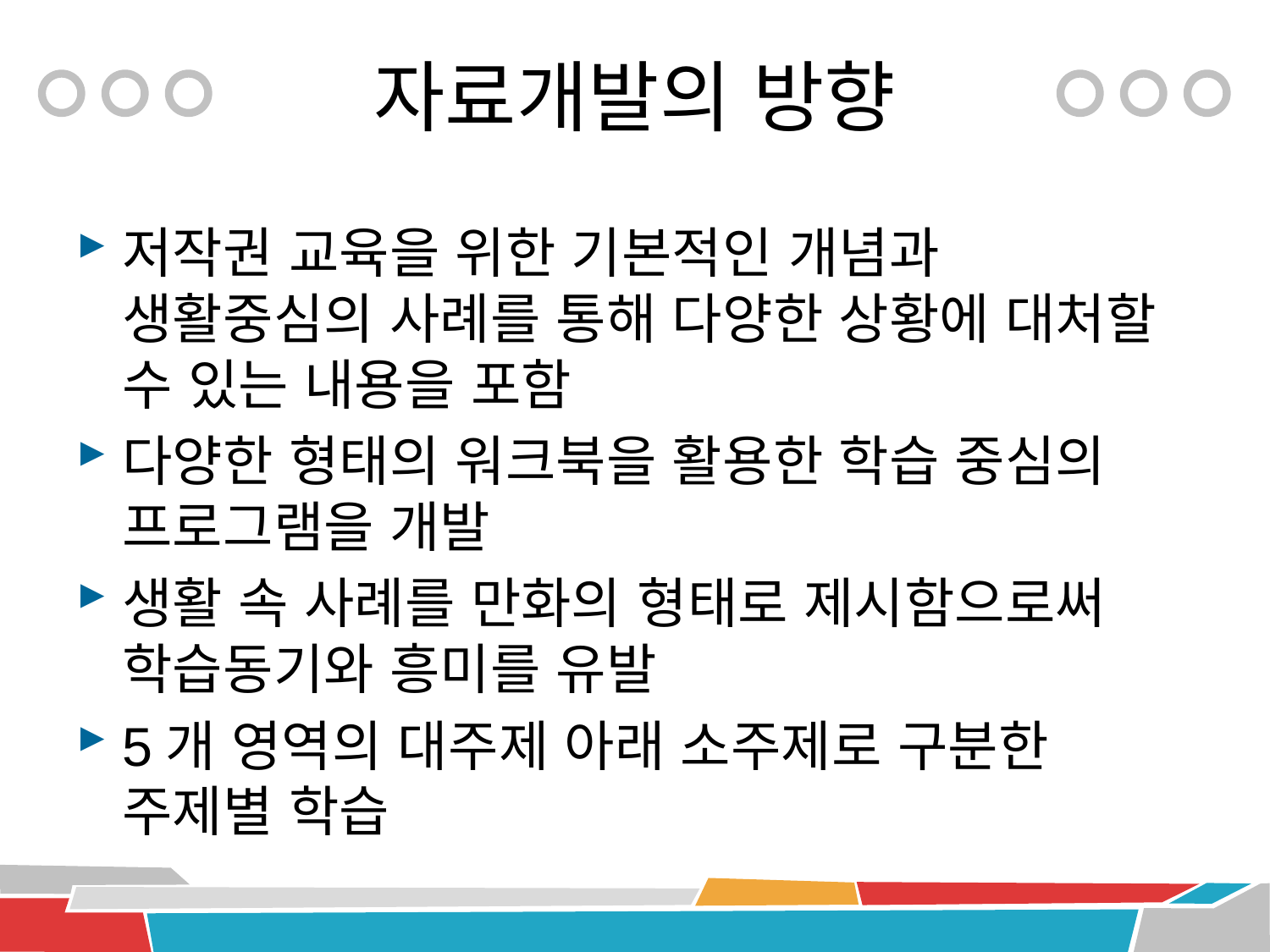

# 자료개발의 방향
저작권 교육을 위한 기본적인 개념과 생활중심의 사례를 통해 다양한 상황에 대처할 수 있는 내용을 포함
다양한 형태의 워크북을 활용한 학습 중심의 프로그램을 개발
생활 속 사례를 만화의 형태로 제시함으로써 학습동기와 흥미를 유발
5개 영역의 대주제 아래 소주제로 구분한 주제별 학습